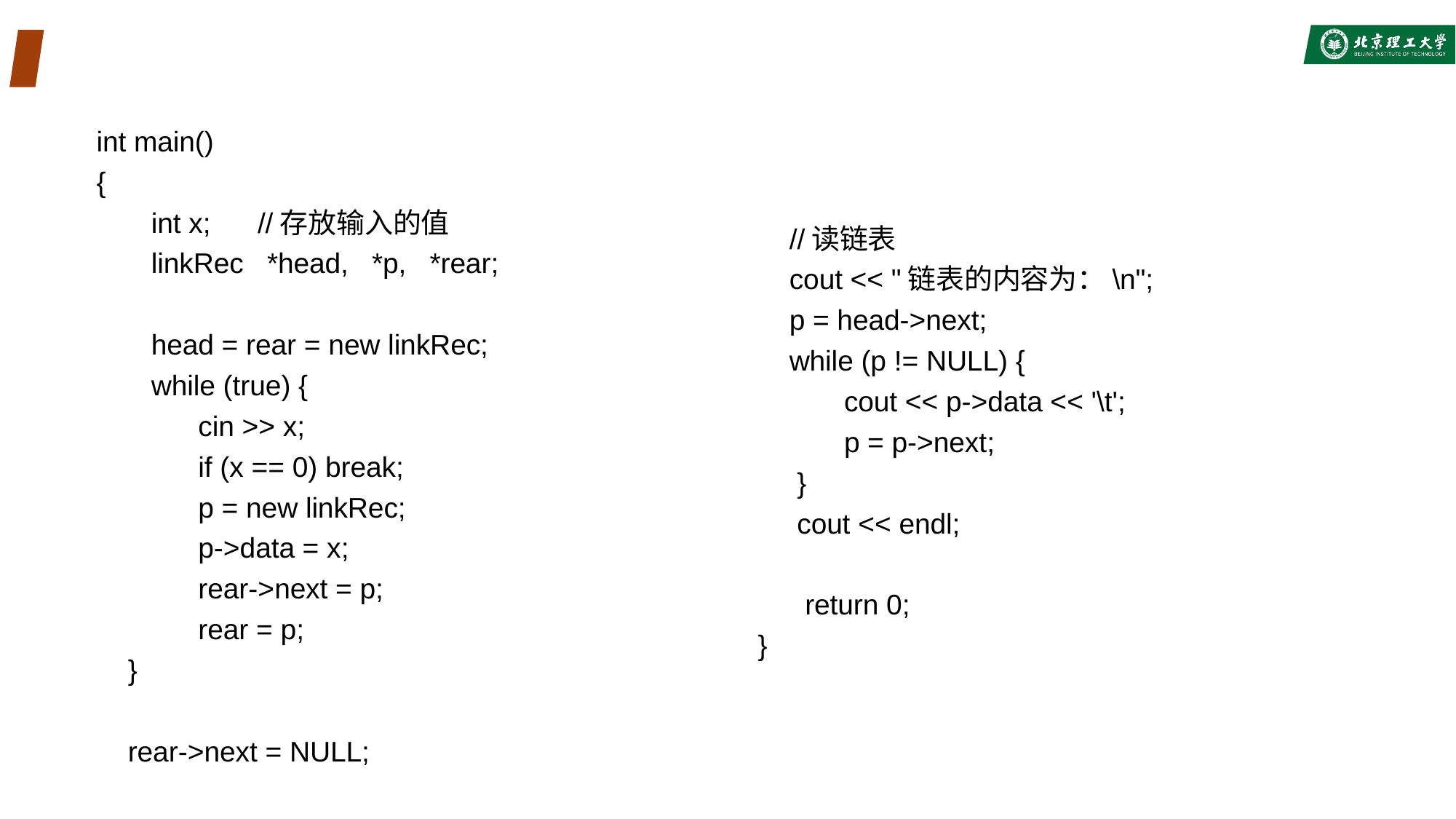

#
int main()
{
       int x;      //存放输入的值
       linkRec   *head,   *p,   *rear;

       head = rear = new linkRec;
       while (true) {
             cin >> x;
             if (x == 0) break;
             p = new linkRec;
             p->data = x;
             rear->next = p;
             rear = p;
    }

    rear->next = NULL;
    //读链表
    cout << "链表的内容为：\n";
    p = head->next;
    while (p != NULL) {
           cout << p->data << '\t';
           p = p->next;
     }
     cout << endl;

      return 0;
}